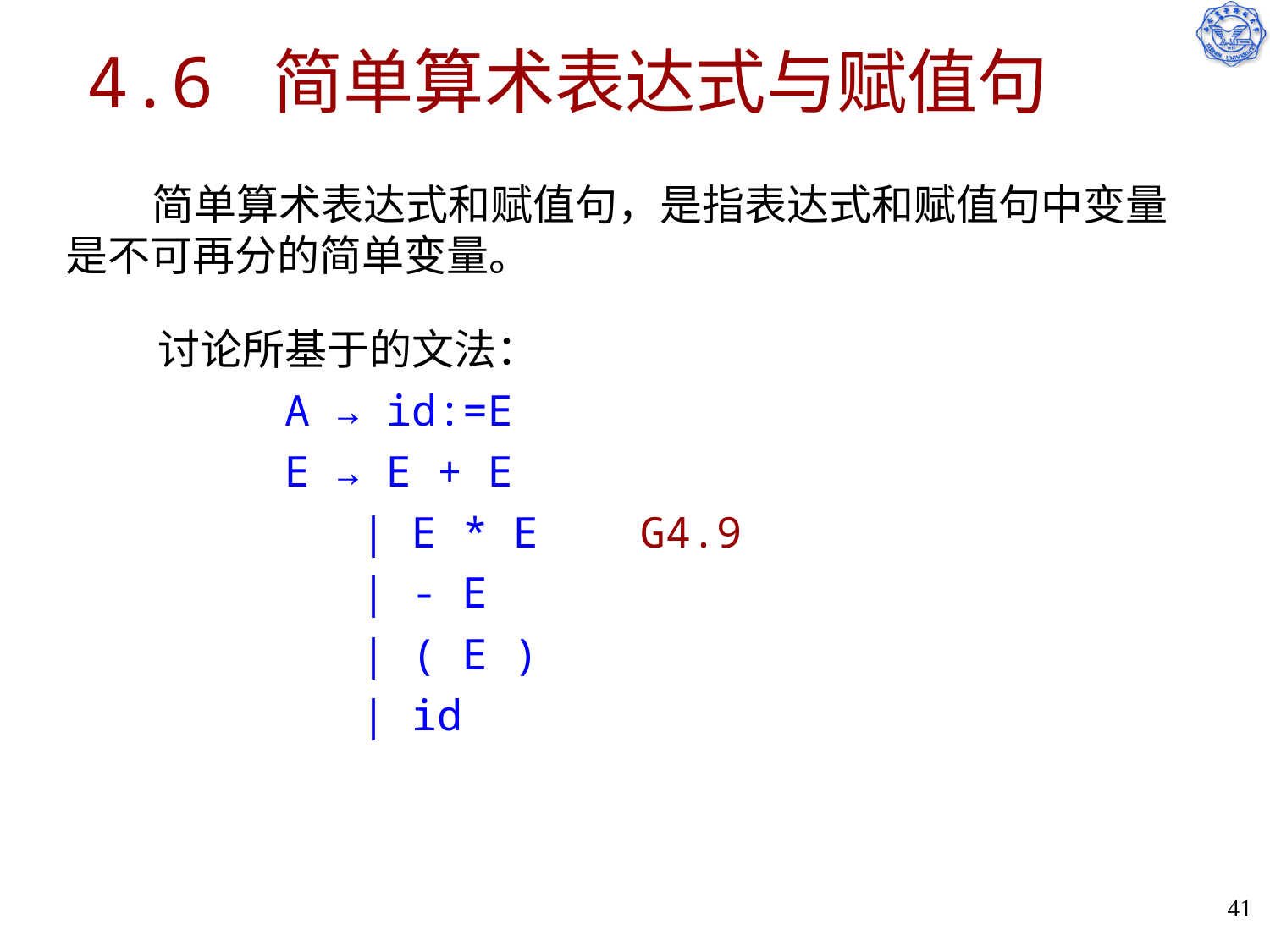

# 4.6 简单算术表达式与赋值句
        简单算术表达式和赋值句，是指表达式和赋值句中变量是不可再分的简单变量。
讨论所基于的文法：
	A → id:=E
	E → E + E
	   | E * E    G4.9
	   | - E
	   | ( E )
	   | id
41